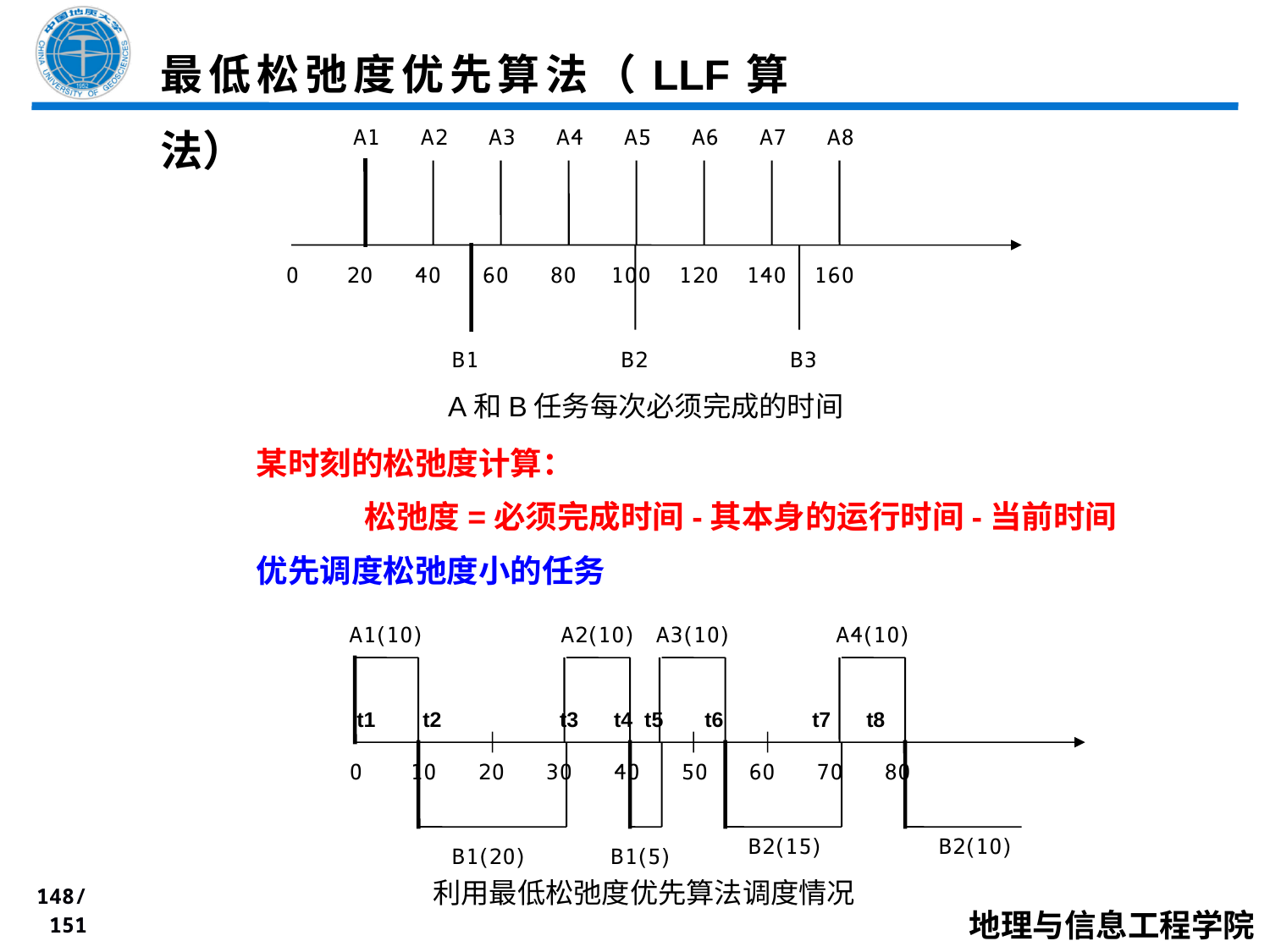

最低松弛度优先算法（LLF算法）
A1

A2

A3

A4

A5

A6

A7

A8

0

20

40

60

80

100

120

140

160

B1

B2

B3

A和B任务每次必须完成的时间
某时刻的松弛度计算：
              松弛度=必须完成时间-其本身的运行时间-当前时间
优先调度松弛度小的任务
A1(10)
A2(10)

A3(10)

A4(10)

t1        t2                    t3      t4  t5       t6               t7      t8

10
20
30
40
50
60
70
80
B2(15)

B2(10)
B1(20)
B1(5)
0
利用最低松弛度优先算法调度情况